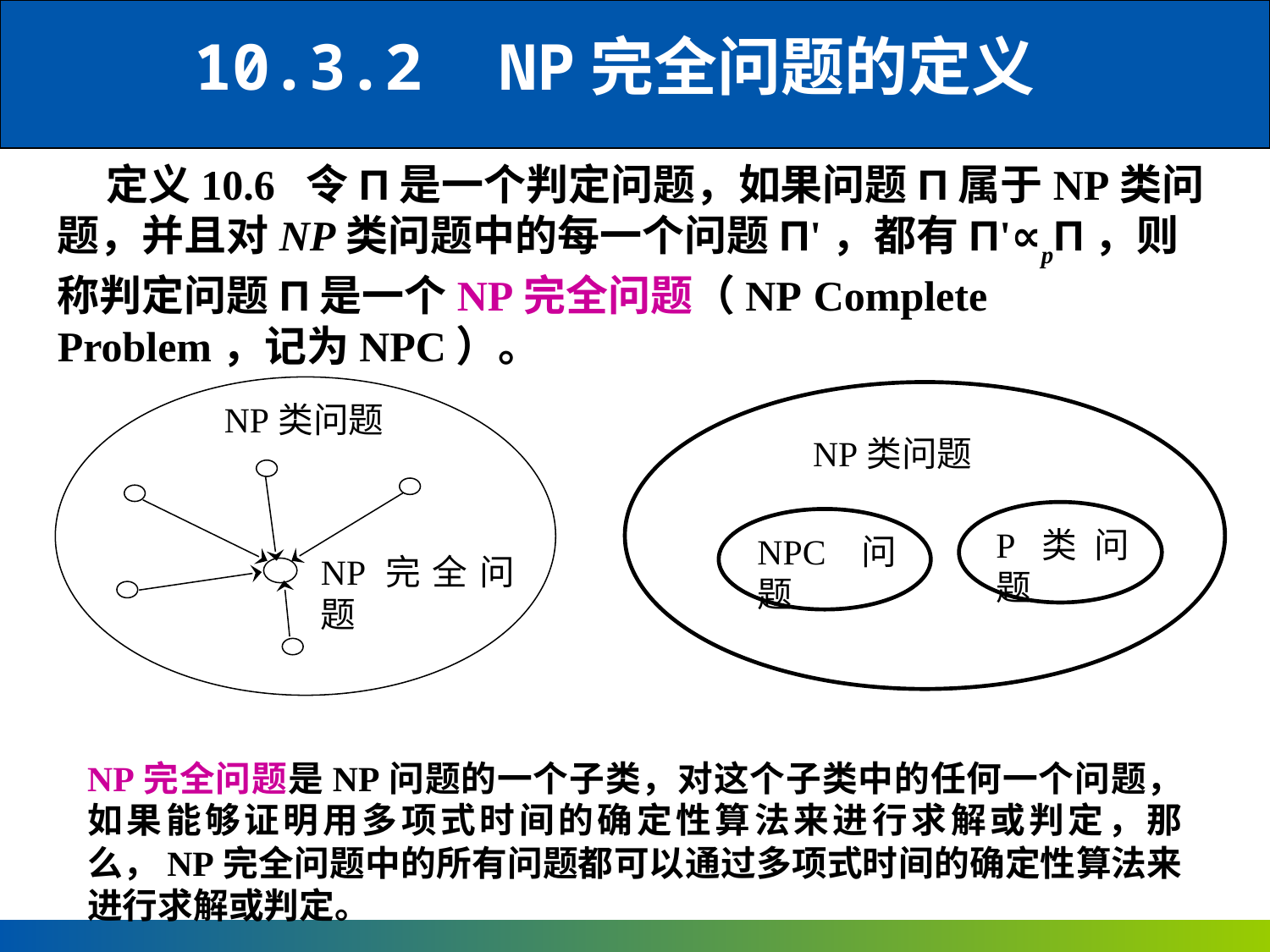

10.3.2  NP完全问题的定义
     定义10.6  令Π是一个判定问题，如果问题Π属于NP类问题，并且对NP类问题中的每一个问题Π'，都有Π'∝pΠ，则称判定问题Π是一个NP完全问题（NP Complete  Problem，记为NPC）。

NP类问题

NP完全问题

NP类问题
P类问题
NPC问题
NP完全问题是NP问题的一个子类，对这个子类中的任何一个问题，如果能够证明用多项式时间的确定性算法来进行求解或判定，那么，NP完全问题中的所有问题都可以通过多项式时间的确定性算法来进行求解或判定。